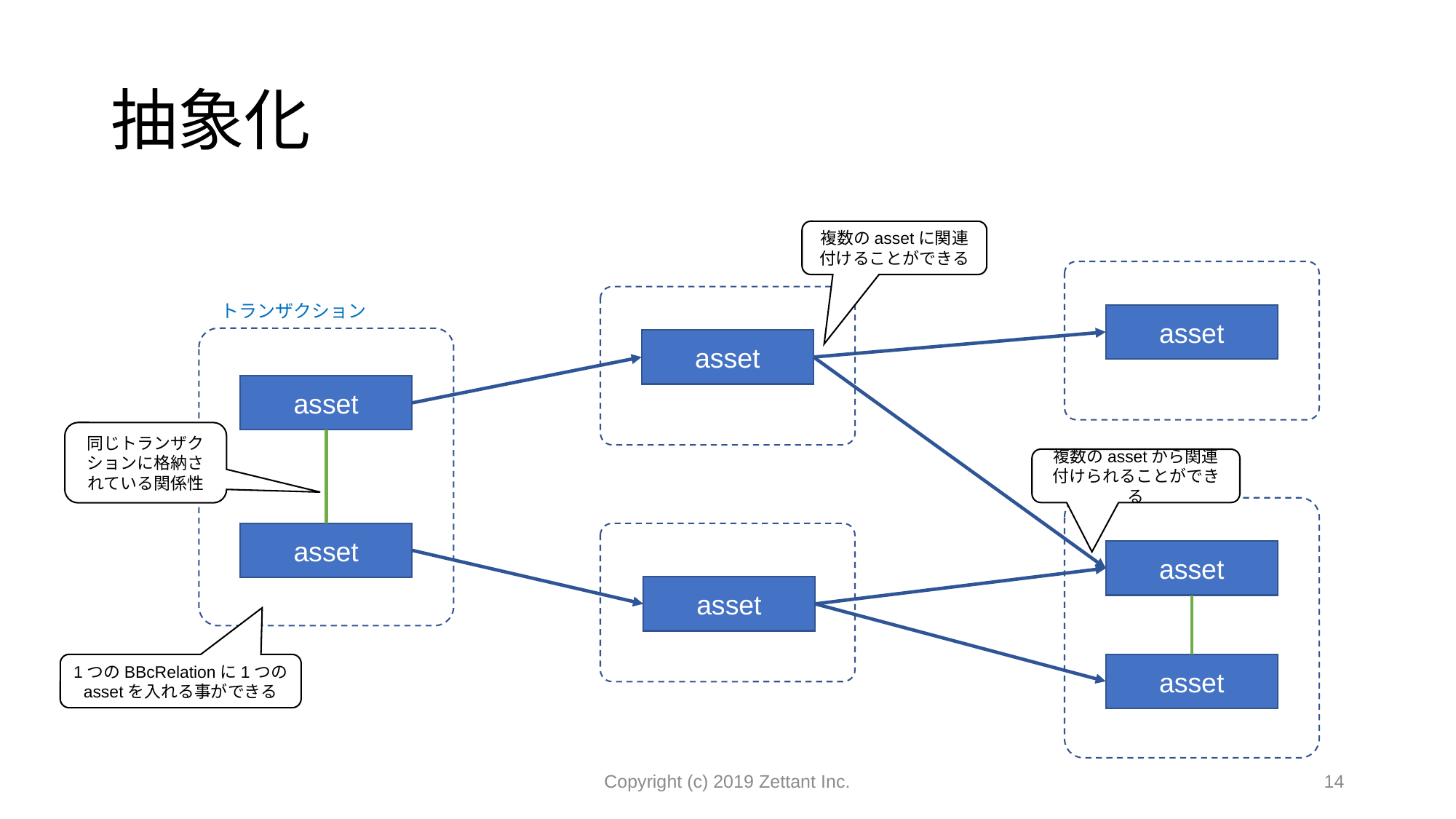

# 抽象化
複数のassetに関連付けることができる

トランザクション
asset

asset
asset
同じトランザクションに格納されている関係性
複数のassetから関連付けられることができる

asset

asset
asset
1つのBBcRelationに1つのassetを入れる事ができる
asset
Copyright (c) 2019 Zettant Inc.
14